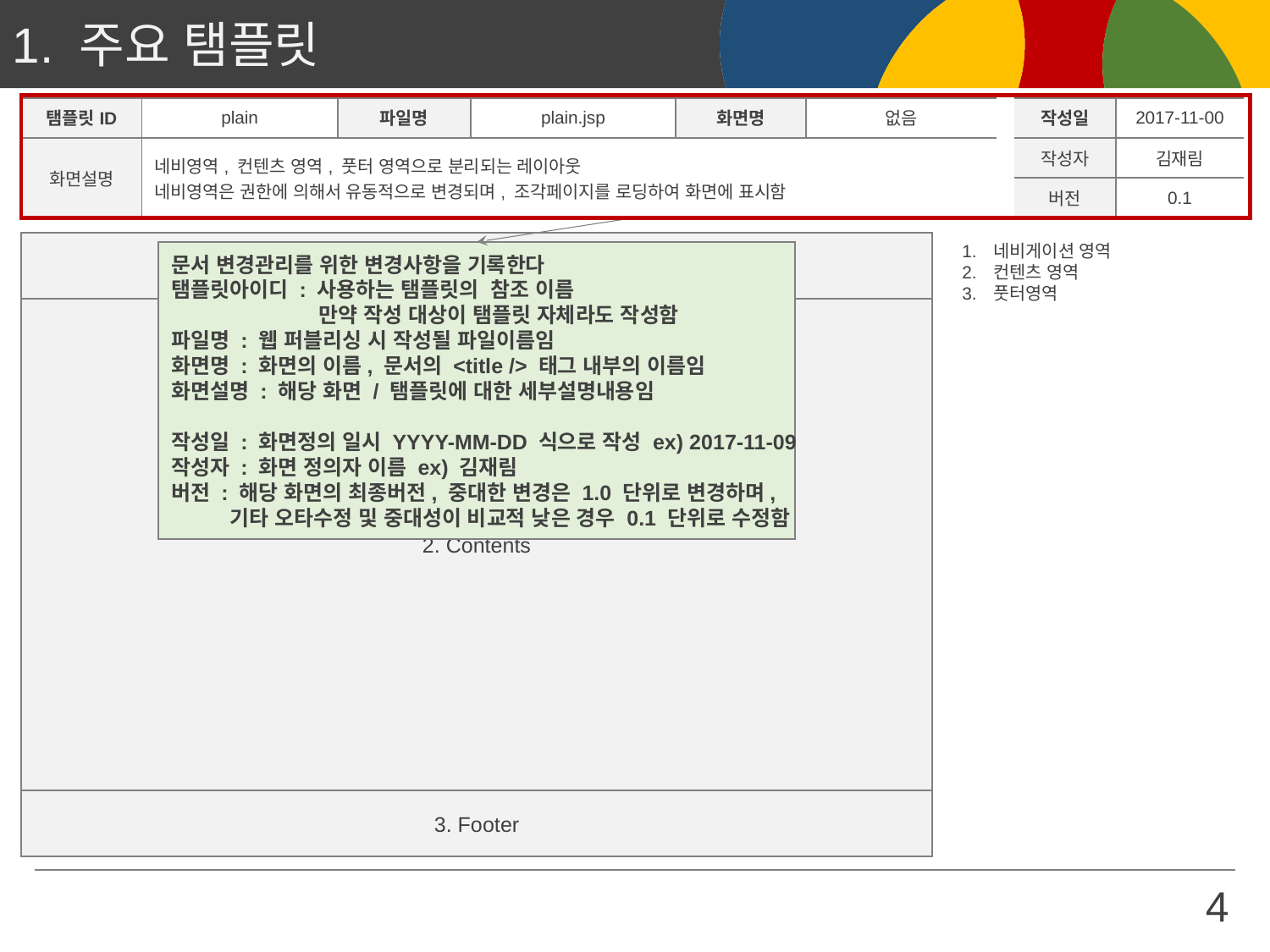

| 탬플릿ID | plain | 파일명 | plain.jsp | 화면명 | 없음 |  | 작성일 | 2017-11-00 |
| --- | --- | --- | --- | --- | --- | --- | --- | --- |
| 화면설명 | 네비영역, 컨텐츠 영역, 풋터 영역으로 분리되는 레이아웃 네비영역은 권한에 의해서 유동적으로 변경되며, 조각페이지를 로딩하여 화면에 표시함 |  |  |  |  |  | 작성자 | 김재림 |
|  |  |  |  |  |  |  | 버전 | 0.1 |
1. Navi
네비게이션 영역
컨텐츠 영역
풋터영역
문서 변경관리를 위한 변경사항을 기록한다
탬플릿아이디 : 사용하는 탬플릿의  참조 이름
                        만약 작성 대상이 탬플릿 자체라도 작성함
파일명 : 웹 퍼블리싱 시 작성될 파일이름임
화면명 : 화면의 이름, 문서의 <title /> 태그 내부의 이름임
화면설명 : 해당 화면 / 탬플릿에 대한 세부설명내용임

작성일 : 화면정의 일시 YYYY-MM-DD 식으로 작성 ex) 2017-11-09
작성자 : 화면 정의자 이름 ex) 김재림
버전 : 해당 화면의 최종버전, 중대한 변경은 1.0 단위로 변경하며,
         기타 오타수정 및 중대성이 비교적 낮은 경우 0.1 단위로 수정함
2. Contents
3. Footer